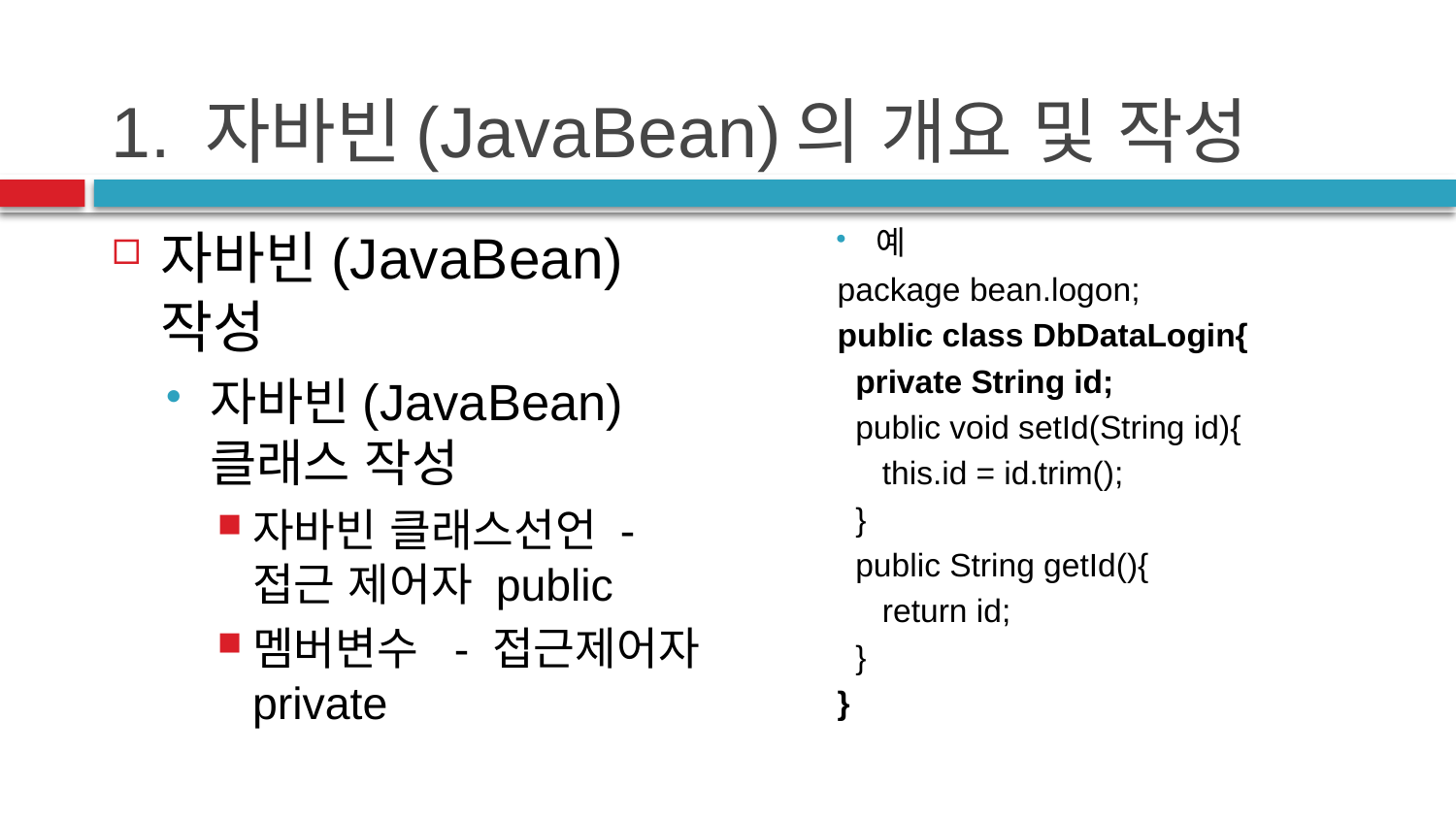

# 1. 자바빈(JavaBean)의 개요 및 작성
예
package bean.logon;
public class DbDataLogin{
  private String id;
  public void setId(String id){
     this.id = id.trim();
  }
  public String getId(){
     return id;
  }
}
자바빈(JavaBean) 작성
자바빈(JavaBean) 클래스 작성
자바빈 클래스선언 -  접근 제어자 public
멤버변수  - 접근제어자 private